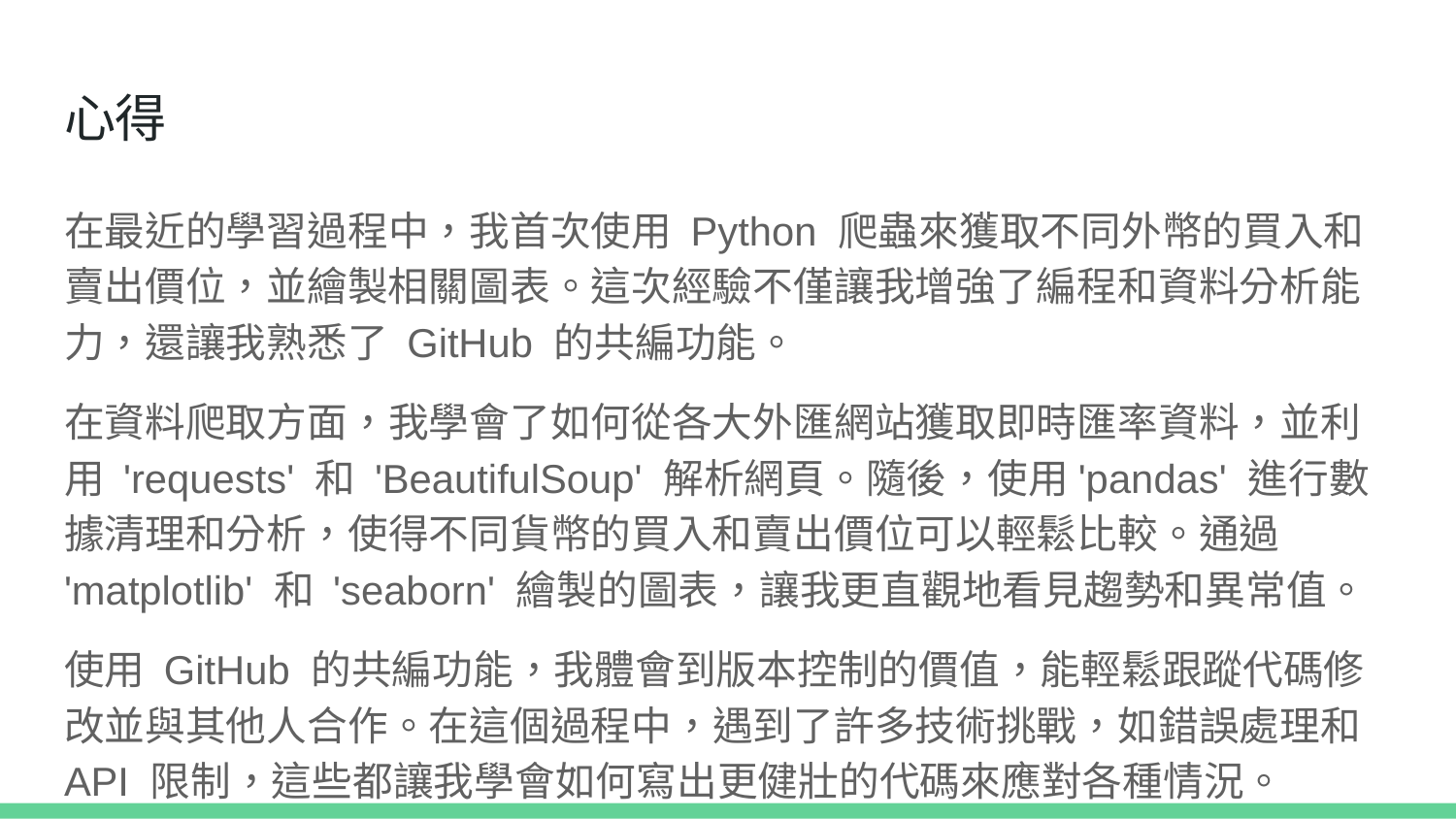

# 心得
在最近的學習過程中，我首次使用 Python 爬蟲來獲取不同外幣的買入和賣出價位，並繪製相關圖表。這次經驗不僅讓我增強了編程和資料分析能力，還讓我熟悉了 GitHub 的共編功能。
在資料爬取方面，我學會了如何從各大外匯網站獲取即時匯率資料，並利用 'requests' 和 'BeautifulSoup' 解析網頁。隨後，使用'pandas' 進行數據清理和分析，使得不同貨幣的買入和賣出價位可以輕鬆比較。通過 'matplotlib' 和 'seaborn' 繪製的圖表，讓我更直觀地看見趨勢和異常值。
使用 GitHub 的共編功能，我體會到版本控制的價值，能輕鬆跟蹤代碼修改並與其他人合作。在這個過程中，遇到了許多技術挑戰，如錯誤處理和 API 限制，這些都讓我學會如何寫出更健壯的代碼來應對各種情況。